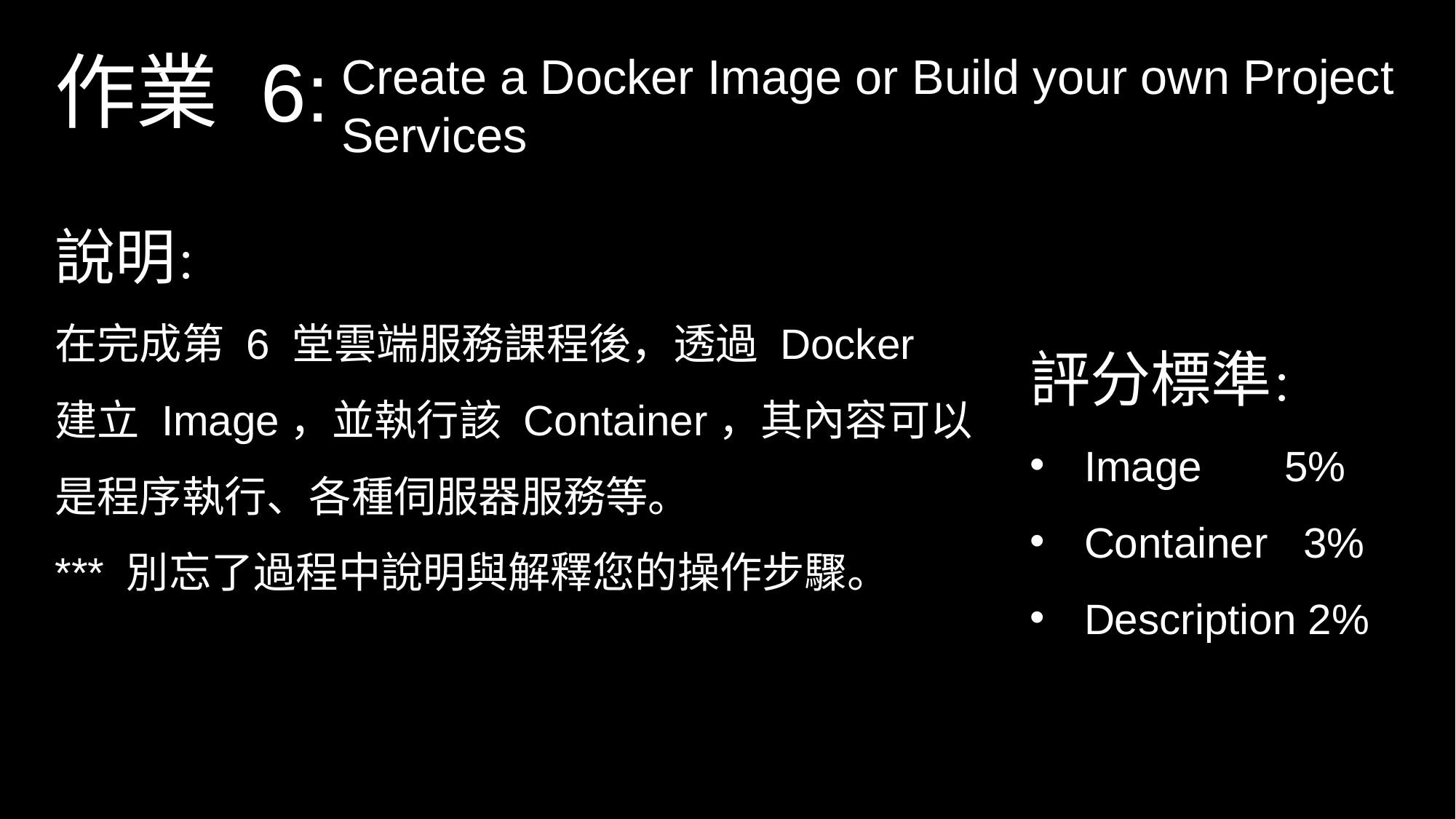

作業 6:
Create a Docker Image or Build your own Project Services
說明：
在完成第 6 堂雲端服務課程後，透過 Docker 建立 Image，並執行該 Container，其內容可以是程序執行、各種伺服器服務等。
*** 別忘了過程中說明與解釋您的操作步驟。
評分標準：
Image       5%
Container   3%
Description 2%